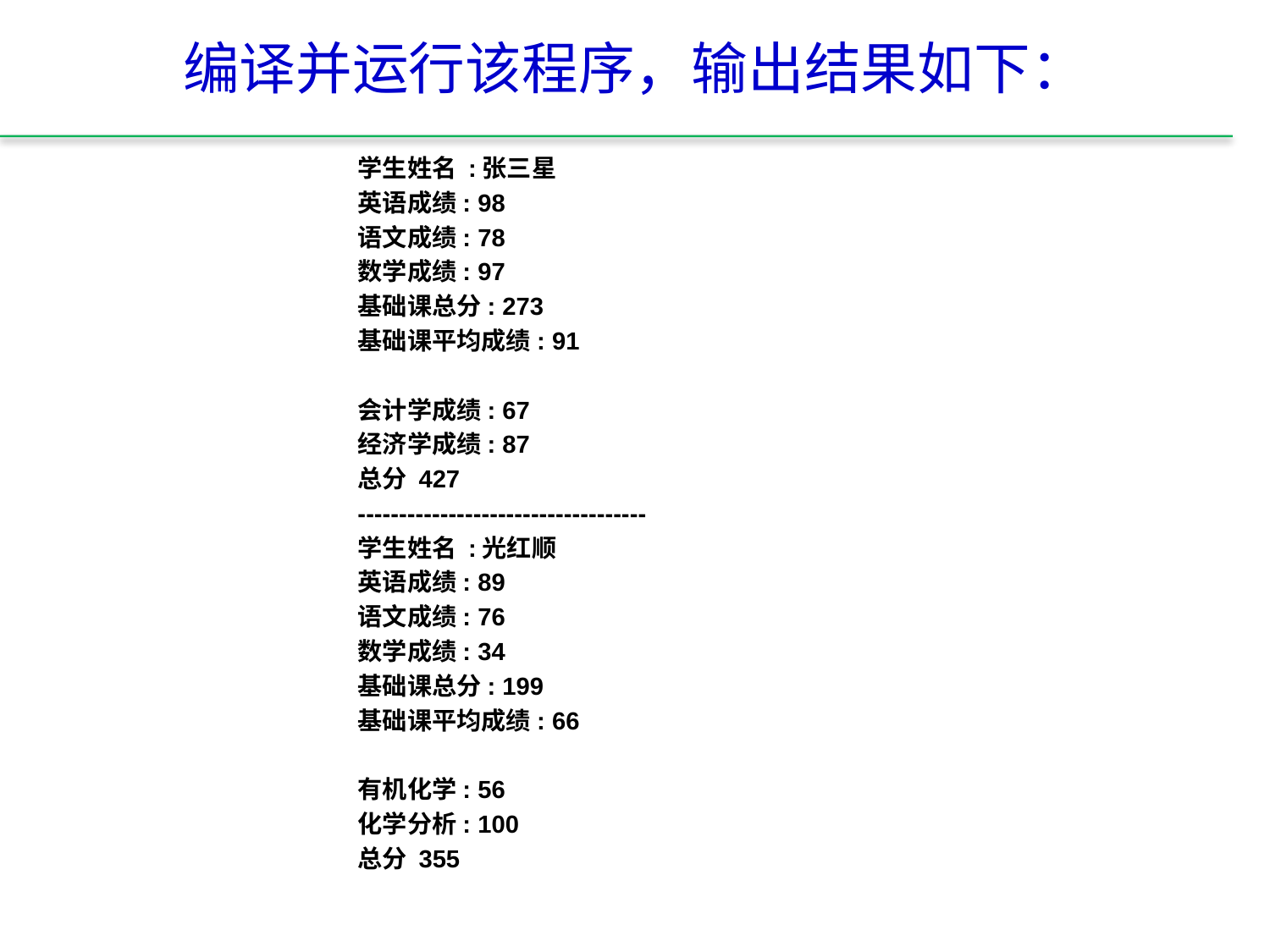

# 编译并运行该程序，输出结果如下：
学生姓名 :张三星
英语成绩: 98
语文成绩: 78
数学成绩: 97
基础课总分: 273
基础课平均成绩: 91

会计学成绩: 67
经济学成绩: 87
总分 427
-----------------------------------
学生姓名 :光红顺
英语成绩: 89
语文成绩: 76
数学成绩: 34
基础课总分: 199
基础课平均成绩: 66

有机化学: 56
化学分析: 100
总分 355